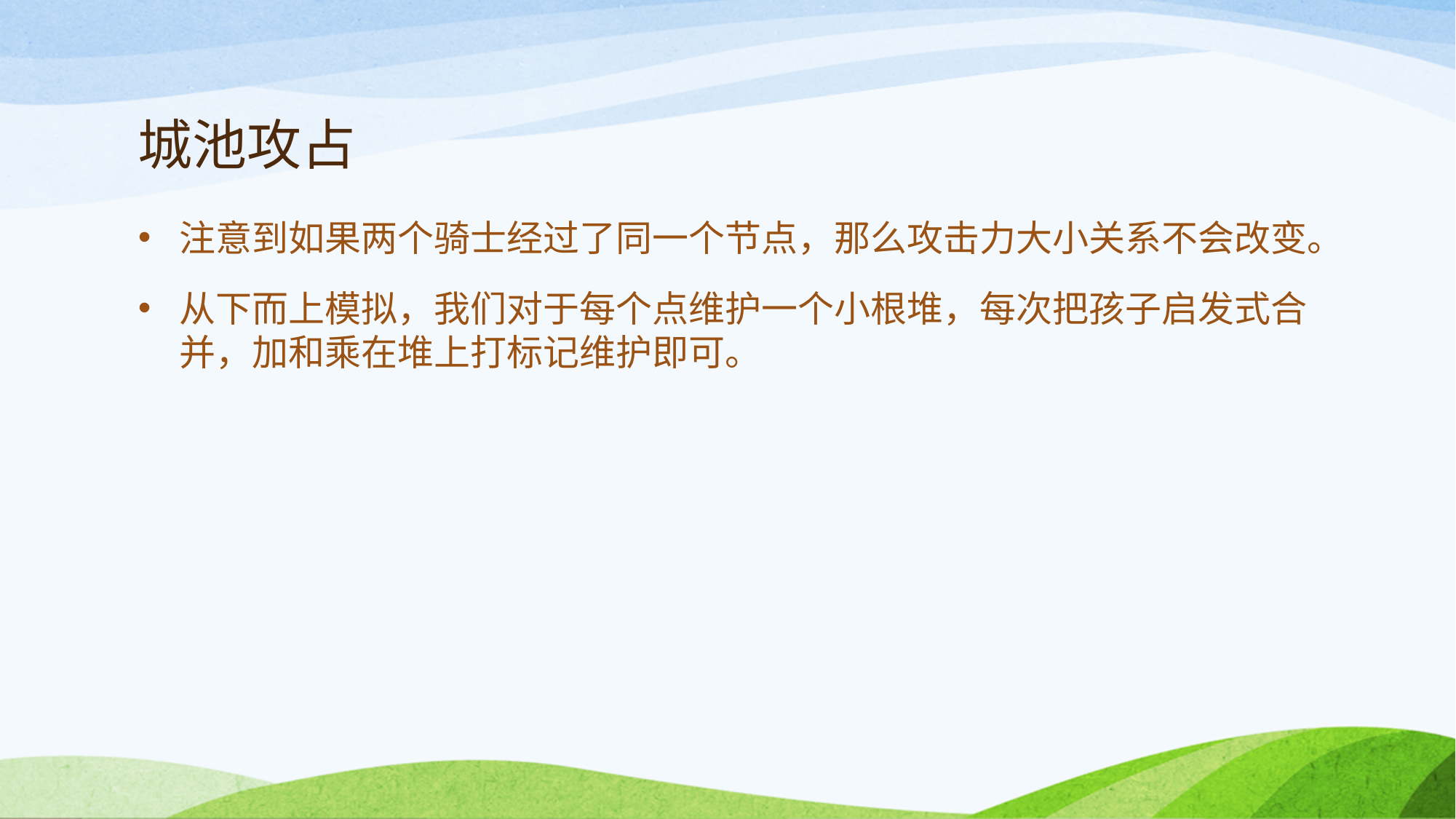

# 城池攻占
注意到如果两个骑士经过了同一个节点，那么攻击力大小关系不会改变。
从下而上模拟，我们对于每个点维护一个小根堆，每次把孩子启发式合并，加和乘在堆上打标记维护即可。